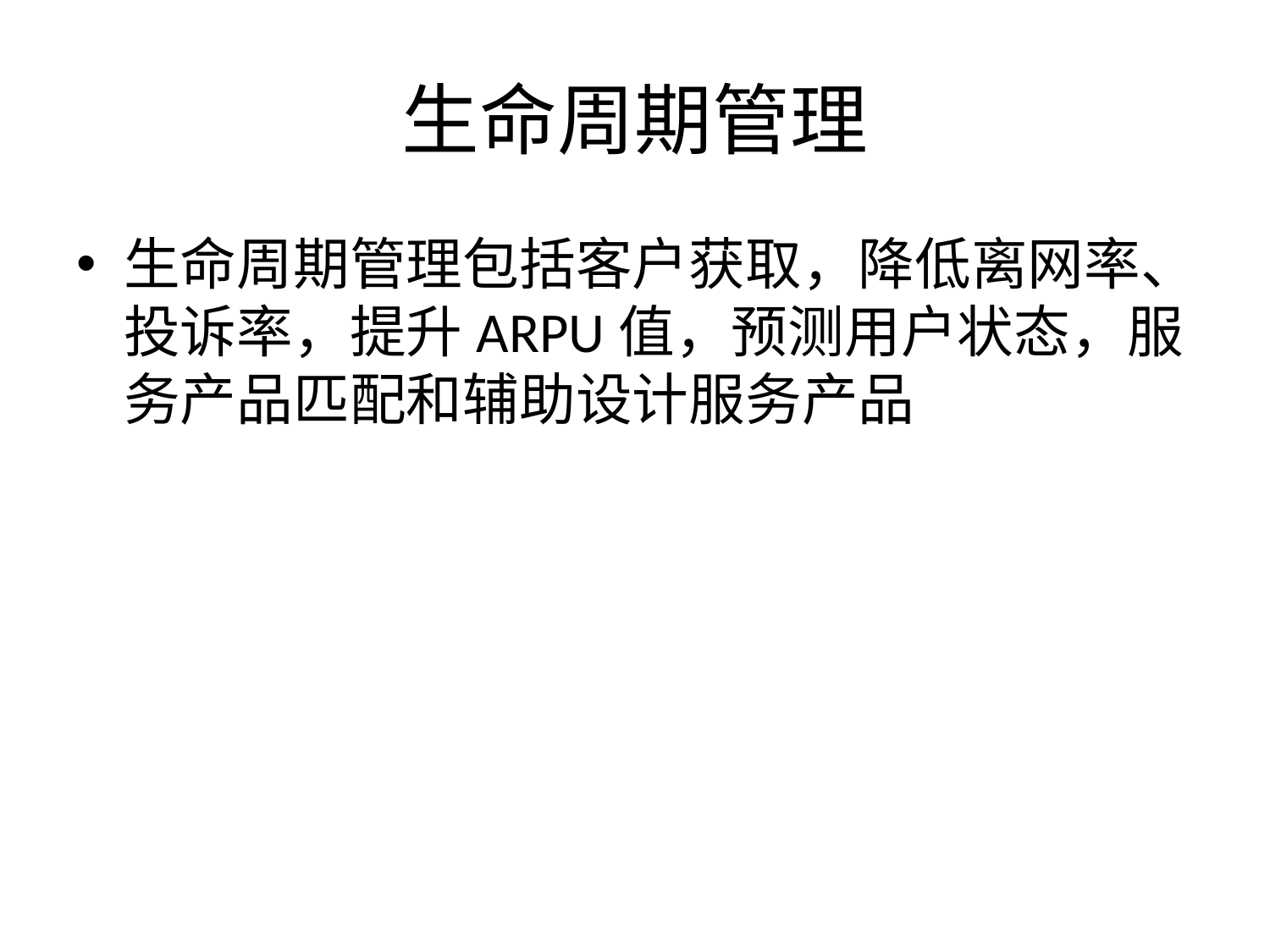

# 生命周期管理
生命周期管理包括客户获取，降低离网率、投诉率，提升ARPU值，预测用户状态，服务产品匹配和辅助设计服务产品